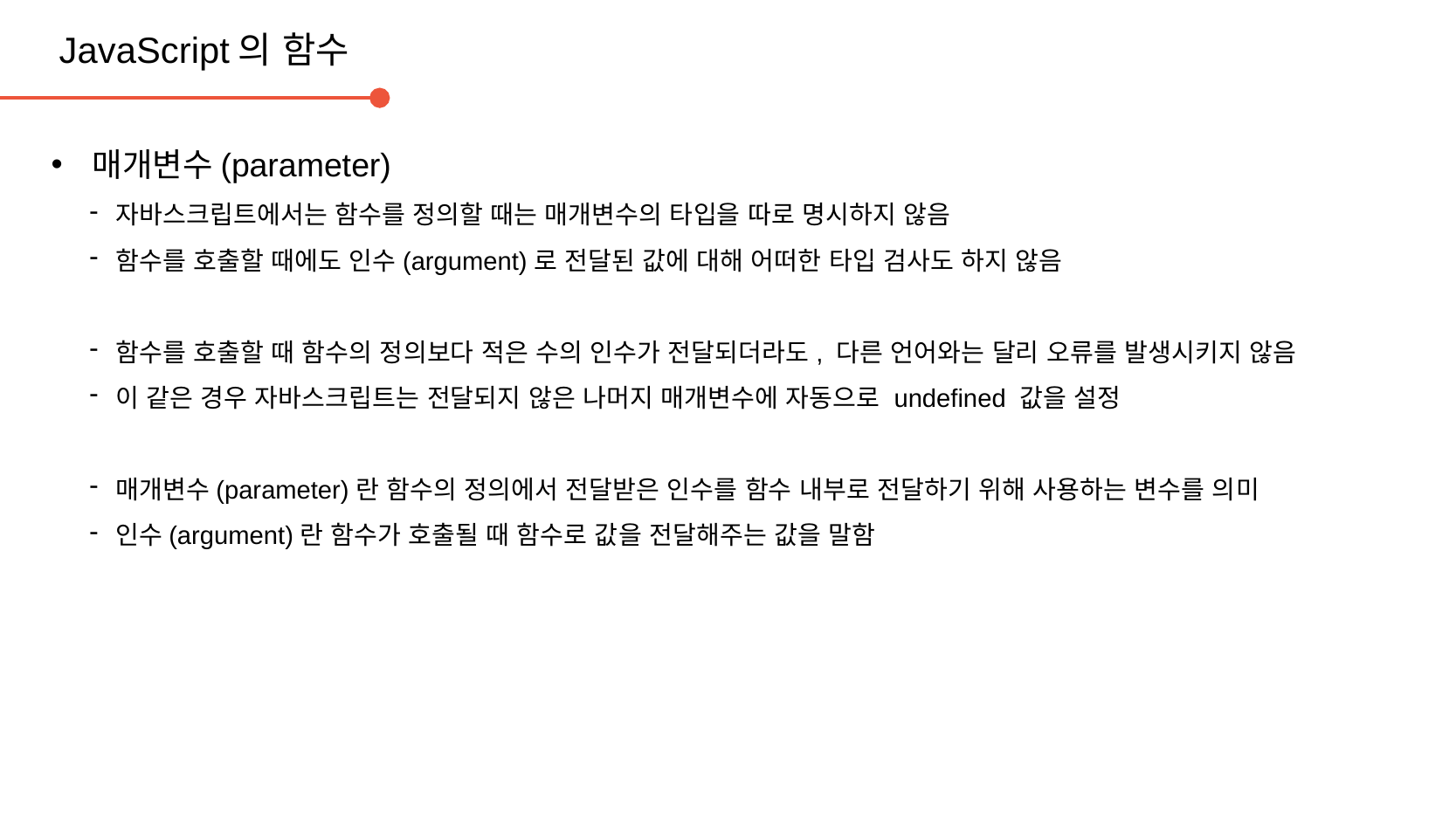

JavaScript의 함수
매개변수(parameter)
자바스크립트에서는 함수를 정의할 때는 매개변수의 타입을 따로 명시하지 않음
함수를 호출할 때에도 인수(argument)로 전달된 값에 대해 어떠한 타입 검사도 하지 않음

함수를 호출할 때 함수의 정의보다 적은 수의 인수가 전달되더라도, 다른 언어와는 달리 오류를 발생시키지 않음
이 같은 경우 자바스크립트는 전달되지 않은 나머지 매개변수에 자동으로 undefined 값을 설정

매개변수(parameter)란 함수의 정의에서 전달받은 인수를 함수 내부로 전달하기 위해 사용하는 변수를 의미
인수(argument)란 함수가 호출될 때 함수로 값을 전달해주는 값을 말함